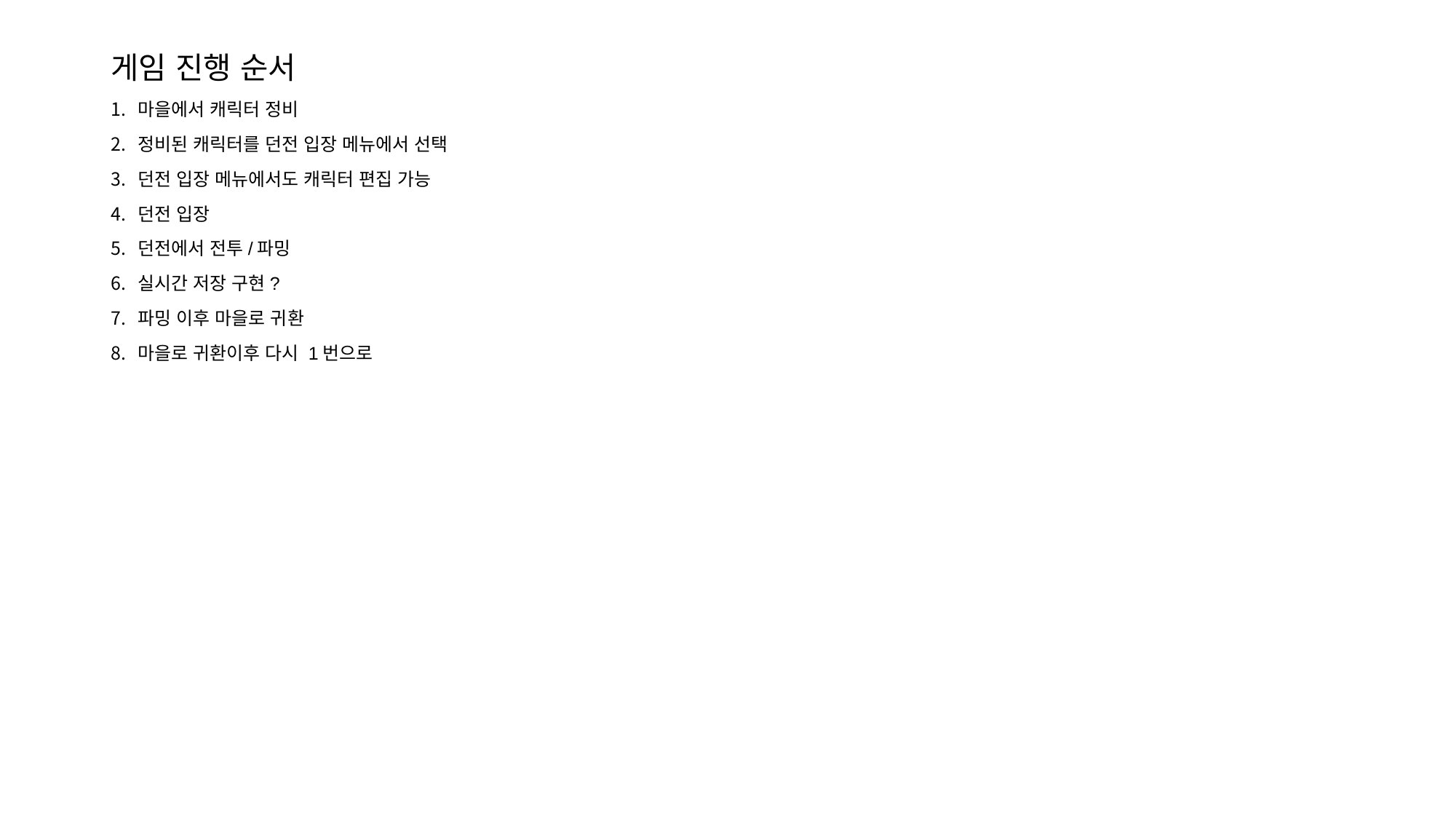

# 게임 진행 순서
마을에서 캐릭터 정비
정비된 캐릭터를 던전 입장 메뉴에서 선택
던전 입장 메뉴에서도 캐릭터 편집 가능
던전 입장
던전에서 전투/파밍
실시간 저장 구현?
파밍 이후 마을로 귀환
마을로 귀환이후 다시 1번으로